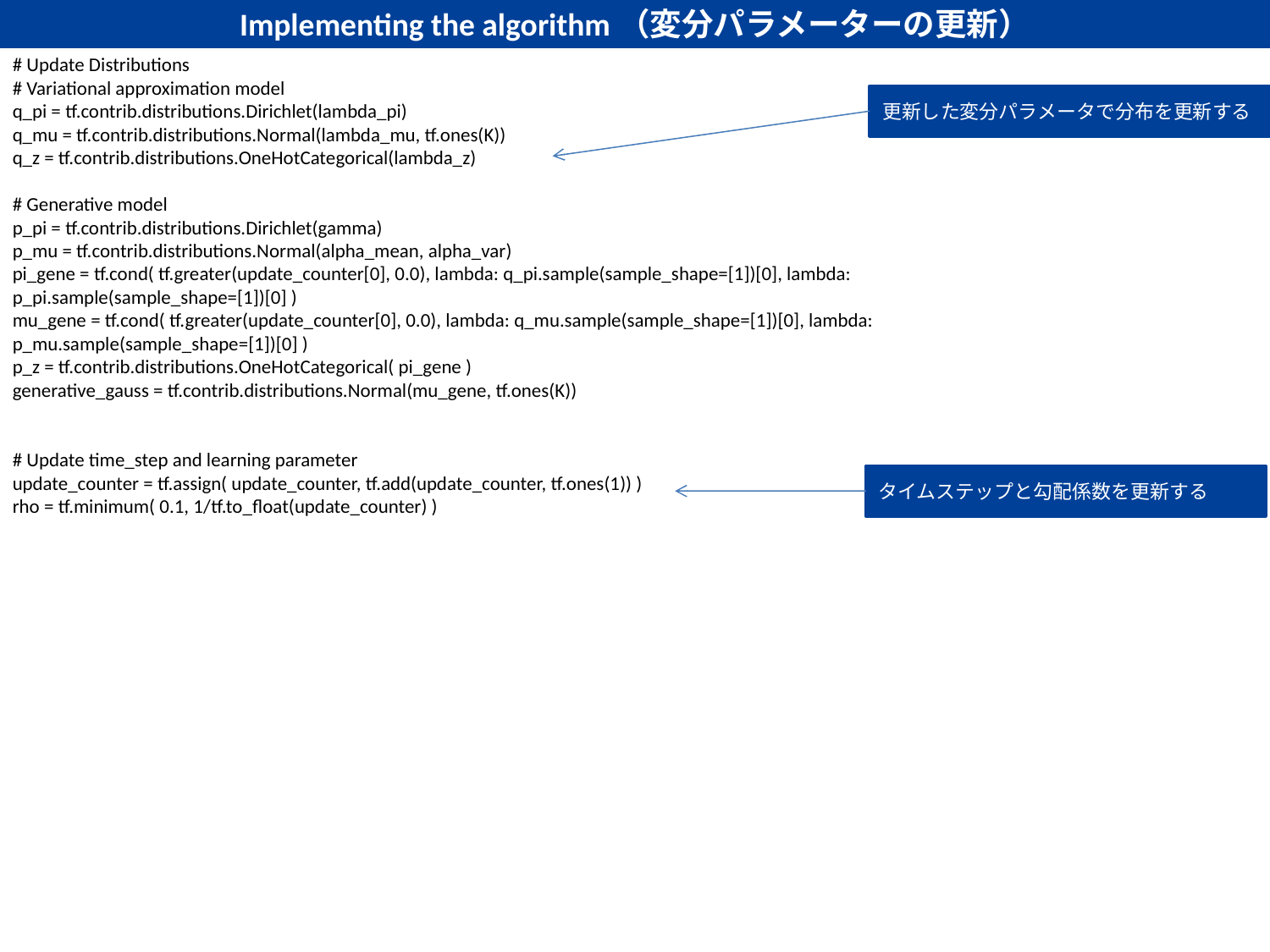

Implementing the algorithm（変分パラメーターの更新）
# Update Distributions
# Variational approximation model
q_pi = tf.contrib.distributions.Dirichlet(lambda_pi)
q_mu = tf.contrib.distributions.Normal(lambda_mu, tf.ones(K))
q_z = tf.contrib.distributions.OneHotCategorical(lambda_z)

# Generative model
p_pi = tf.contrib.distributions.Dirichlet(gamma)
p_mu = tf.contrib.distributions.Normal(alpha_mean, alpha_var)
pi_gene = tf.cond( tf.greater(update_counter[0], 0.0), lambda: q_pi.sample(sample_shape=[1])[0], lambda: p_pi.sample(sample_shape=[1])[0] )
mu_gene = tf.cond( tf.greater(update_counter[0], 0.0), lambda: q_mu.sample(sample_shape=[1])[0], lambda: p_mu.sample(sample_shape=[1])[0] )
p_z = tf.contrib.distributions.OneHotCategorical( pi_gene )
generative_gauss = tf.contrib.distributions.Normal(mu_gene, tf.ones(K))

# Update time_step and learning parameter
update_counter = tf.assign( update_counter, tf.add(update_counter, tf.ones(1)) )
rho = tf.minimum( 0.1, 1/tf.to_float(update_counter) )
更新した変分パラメータで分布を更新する
タイムステップと勾配係数を更新する